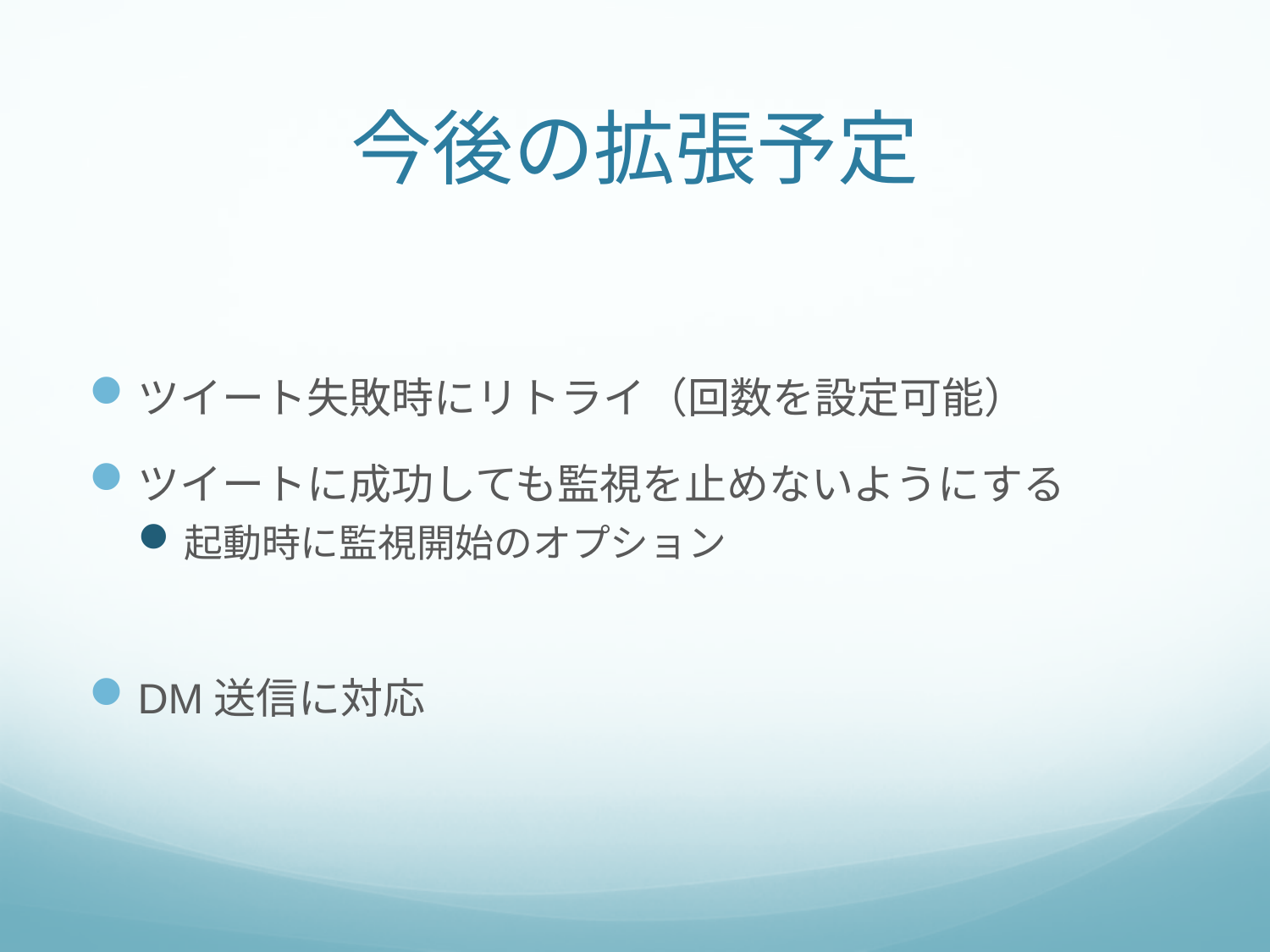

# 今後の拡張予定
ツイート失敗時にリトライ（回数を設定可能）
ツイートに成功しても監視を止めないようにする
起動時に監視開始のオプション

DM送信に対応